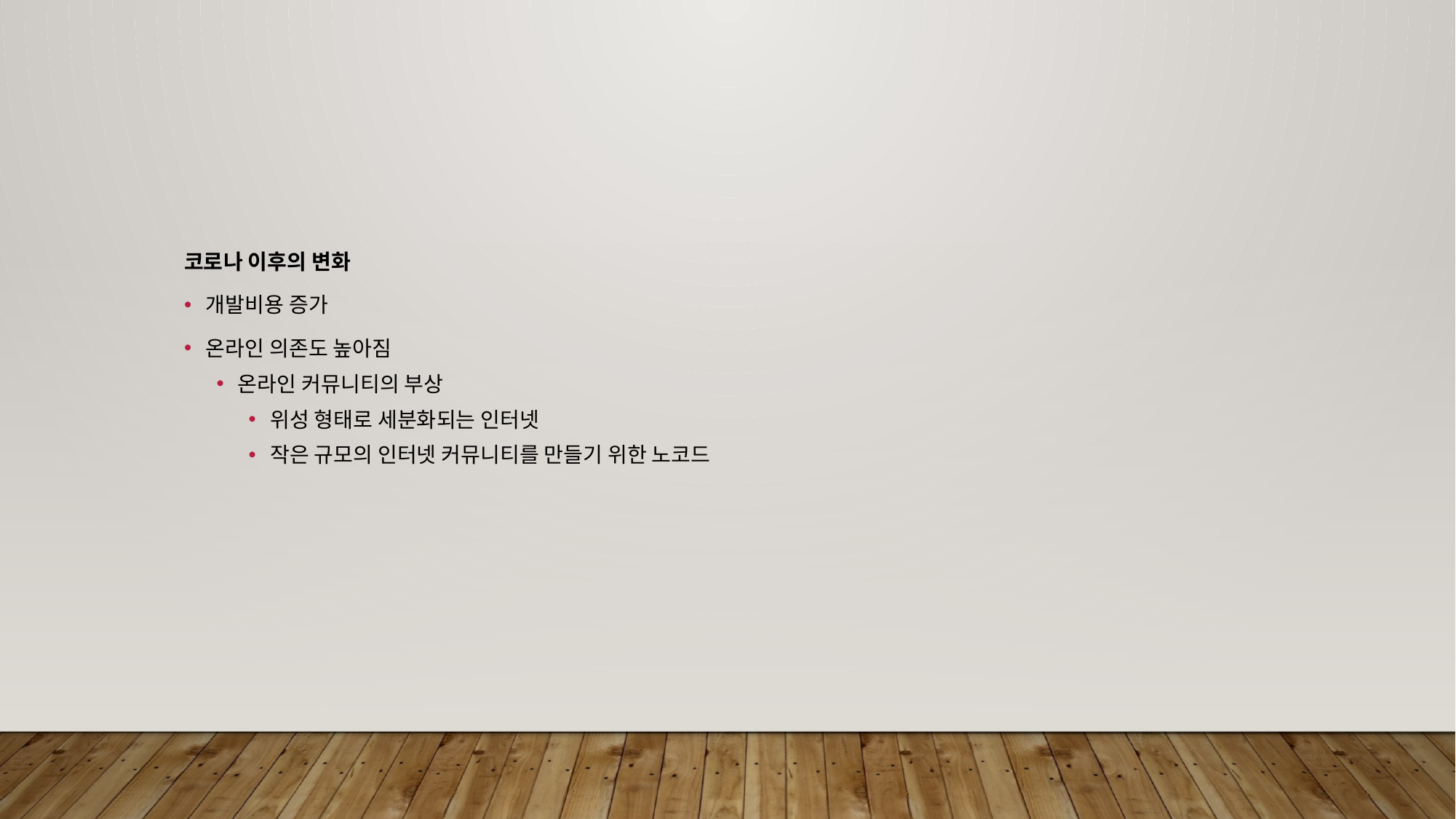

코로나 이후의 변화
개발비용 증가
온라인 의존도 높아짐
온라인 커뮤니티의 부상
위성 형태로 세분화되는 인터넷
작은 규모의 인터넷 커뮤니티를 만들기 위한 노코드